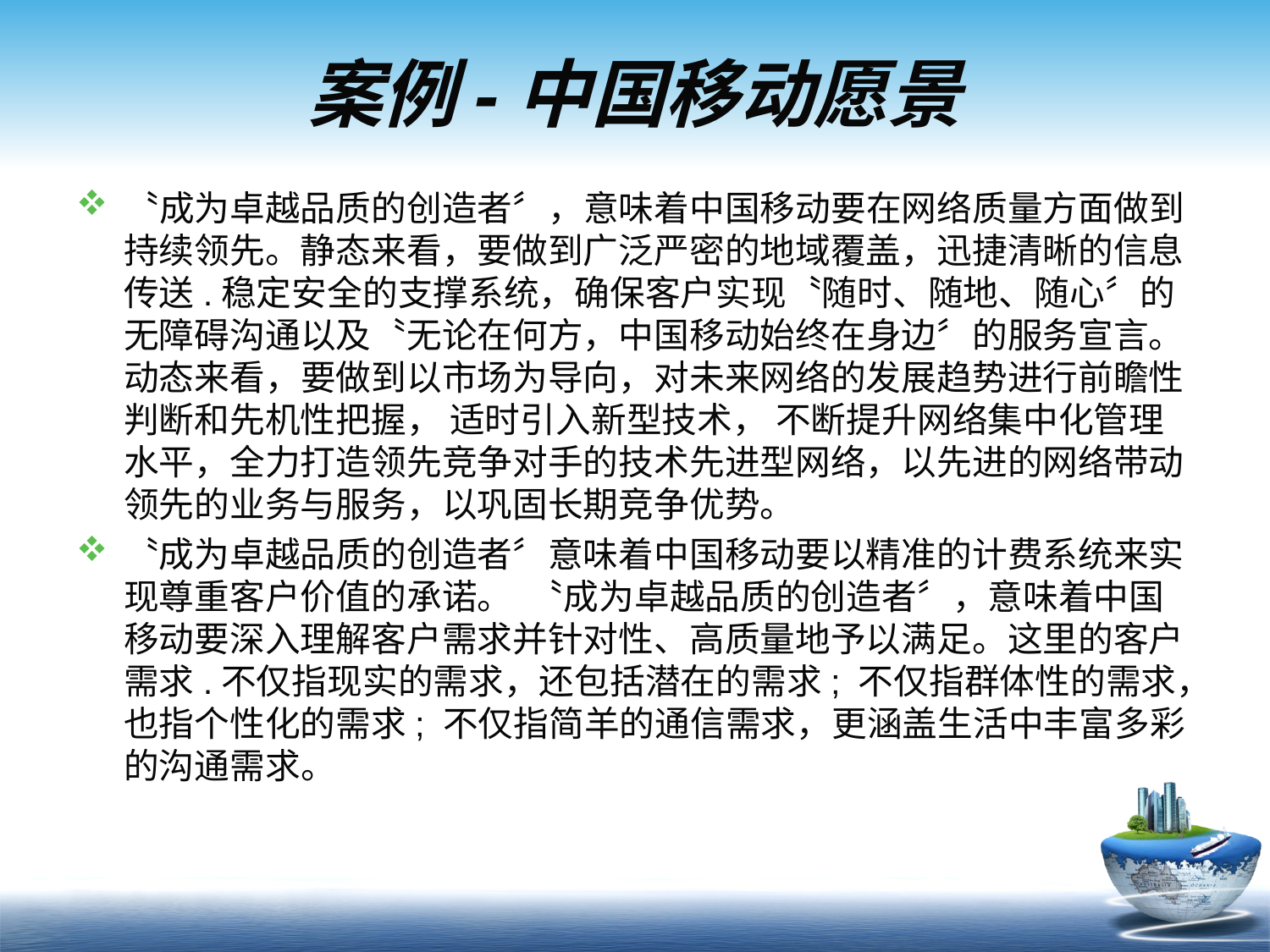

# 案例-中国移动愿景
〝成为卓越品质的创造者〞，意味着中国移动要在网络质量方面做到持续领先。静态来看，要做到广泛严密的地域覆盖，迅捷清晰的信息传送.稳定安全的支撑系统，确保客户实现〝随时、随地、随心〞的无障碍沟通以及〝无论在何方，中国移动始终在身边〞的服务宣言。 动态来看，要做到以市场为导向，对未来网络的发展趋势进行前瞻性判断和先机性把握， 适时引入新型技术， 不断提升网络集中化管理水平，全力打造领先竞争对手的技术先进型网络，以先进的网络带动领先的业务与服务，以巩固长期竞争优势。
〝成为卓越品质的创造者〞意味着中国移动要以精准的计费系统来实现尊重客户价值的承诺。  〝成为卓越品质的创造者〞，意味着中国移动要深入理解客户需求并针对性、高质量地予以满足。这里的客户需求.不仅指现实的需求，还包括潜在的需求; 不仅指群体性的需求，也指个性化的需求; 不仅指简羊的通信需求，更涵盖生活中丰富多彩的沟通需求。